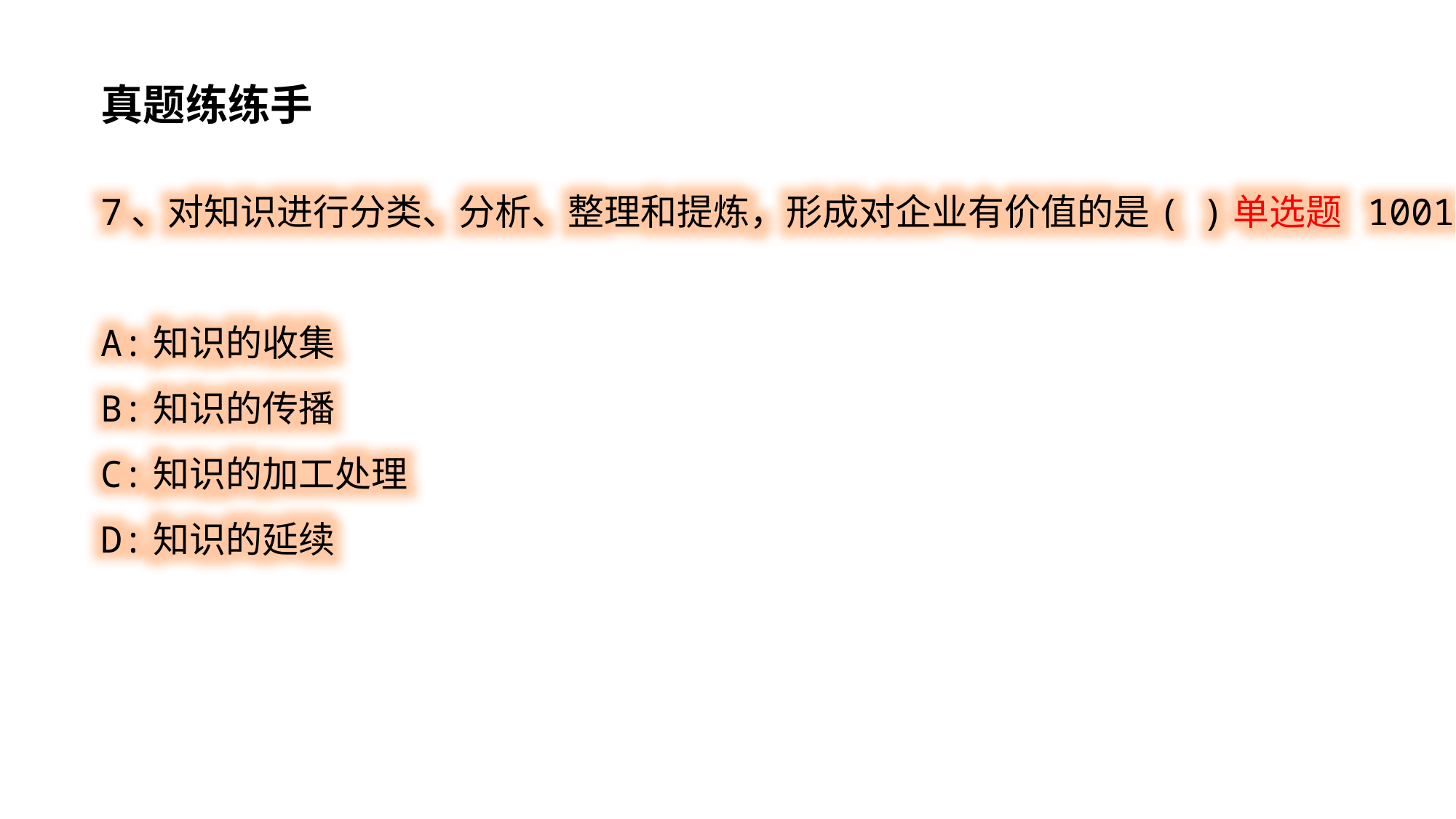

真题练练手
7、对知识进行分类、分析、整理和提炼，形成对企业有价值的是( )单选题  1001

A:知识的收集
B:知识的传播
C:知识的加工处理
D:知识的延续